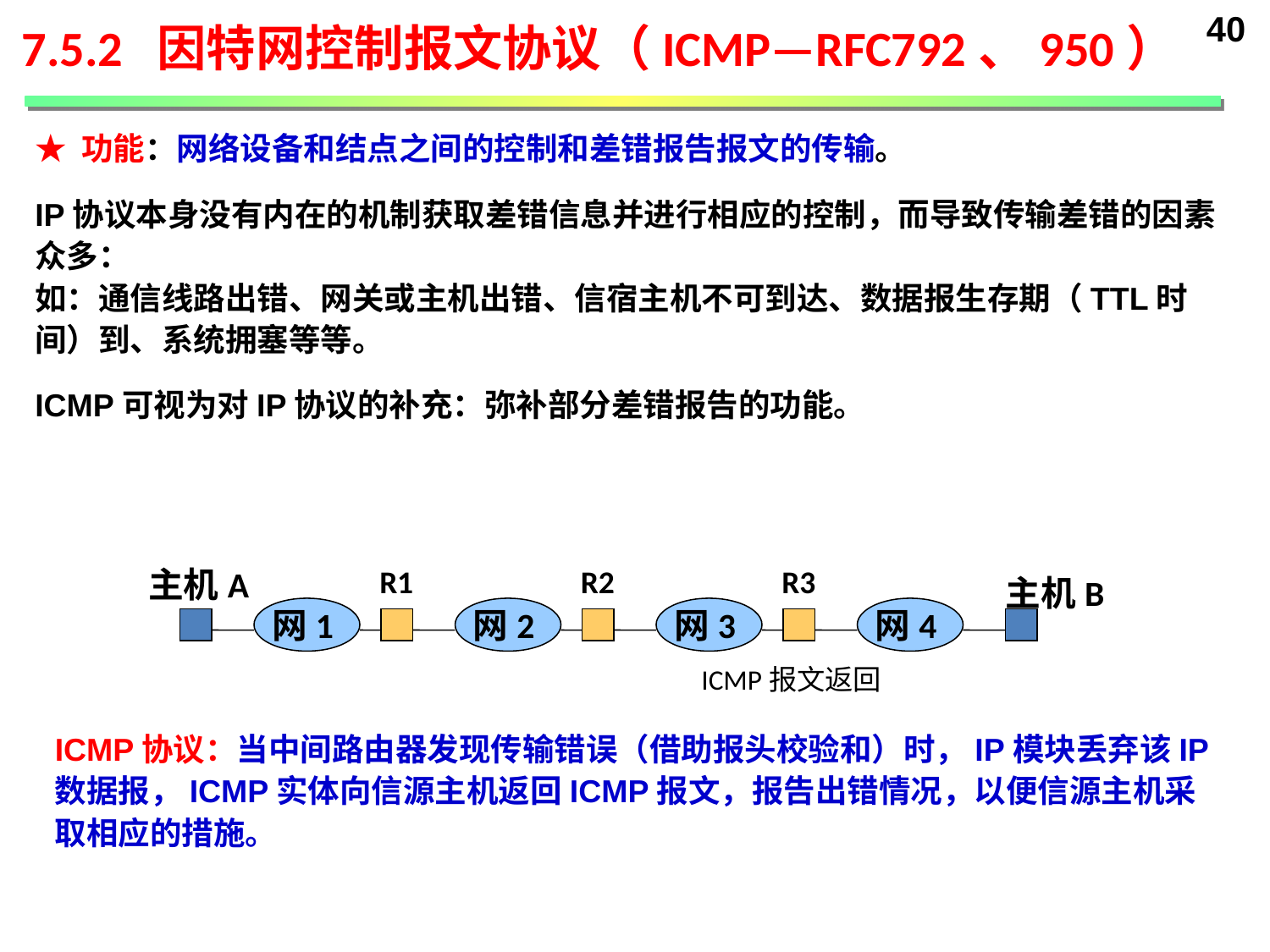

40
7.5.2  因特网控制报文协议（ICMP—RFC792、950）

★ 功能：网络设备和结点之间的控制和差错报告报文的传输。

IP协议本身没有内在的机制获取差错信息并进行相应的控制，而导致传输差错的因素众多：
如：通信线路出错、网关或主机出错、信宿主机不可到达、数据报生存期（TTL时间）到、系统拥塞等等。

ICMP可视为对IP协议的补充：弥补部分差错报告的功能。
主机A
  R1
  R2
  R3
主机B
网1

网2

网3

网4

ICMP报文返回
ICMP协议：当中间路由器发现传输错误（借助报头校验和）时，IP模块丢弃该IP数据报，ICMP实体向信源主机返回ICMP报文，报告出错情况，以便信源主机采取相应的措施。